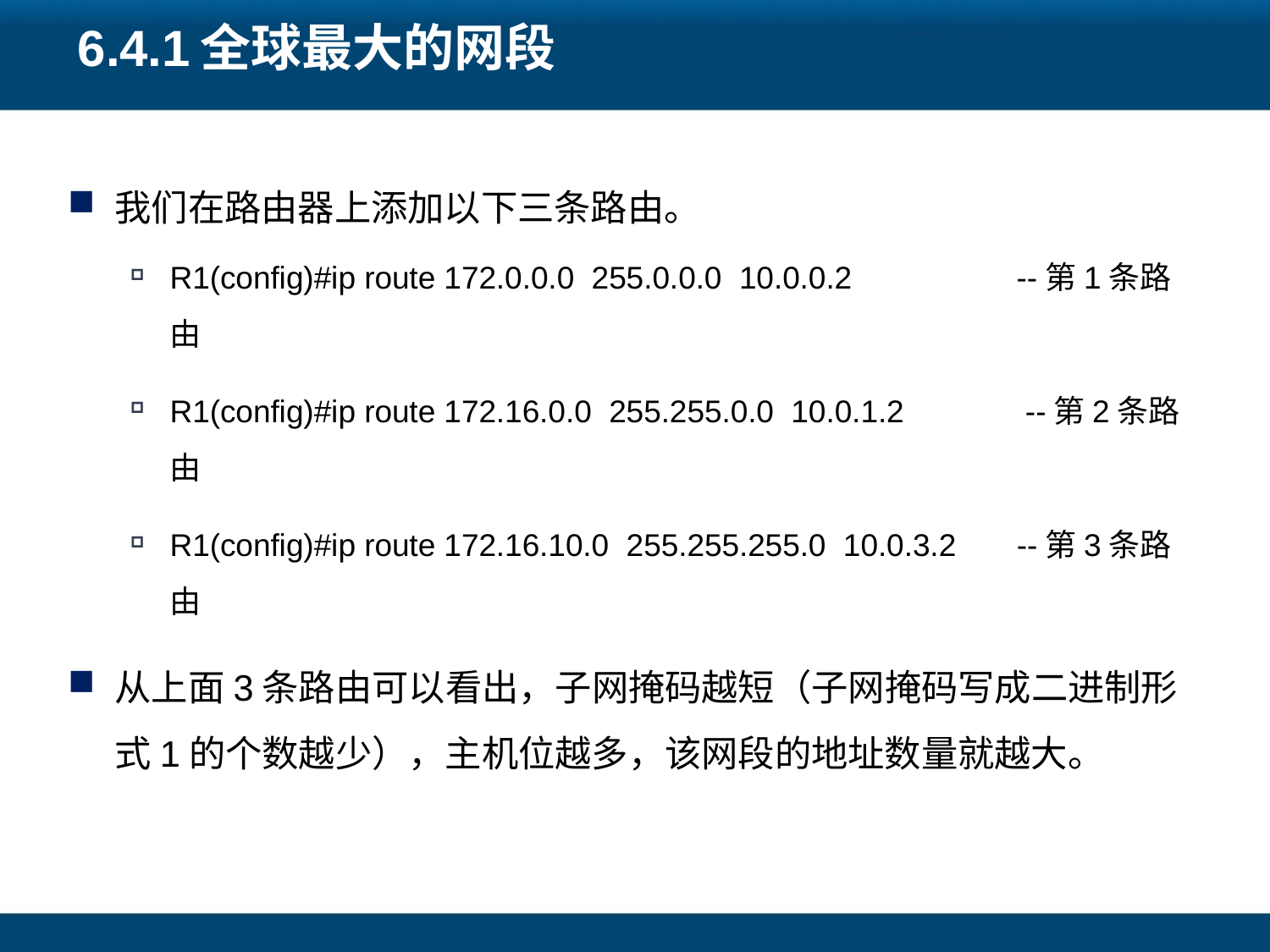

# 6.4.1全球最大的网段
我们在路由器上添加以下三条路由。
R1(config)#ip route 172.0.0.0  255.0.0.0  10.0.0.2                   --第1条路由
R1(config)#ip route 172.16.0.0  255.255.0.0  10.0.1.2              --第2条路由
R1(config)#ip route 172.16.10.0  255.255.255.0  10.0.3.2       --第3条路由
从上面3条路由可以看出，子网掩码越短（子网掩码写成二进制形式1的个数越少），主机位越多，该网段的地址数量就越大。